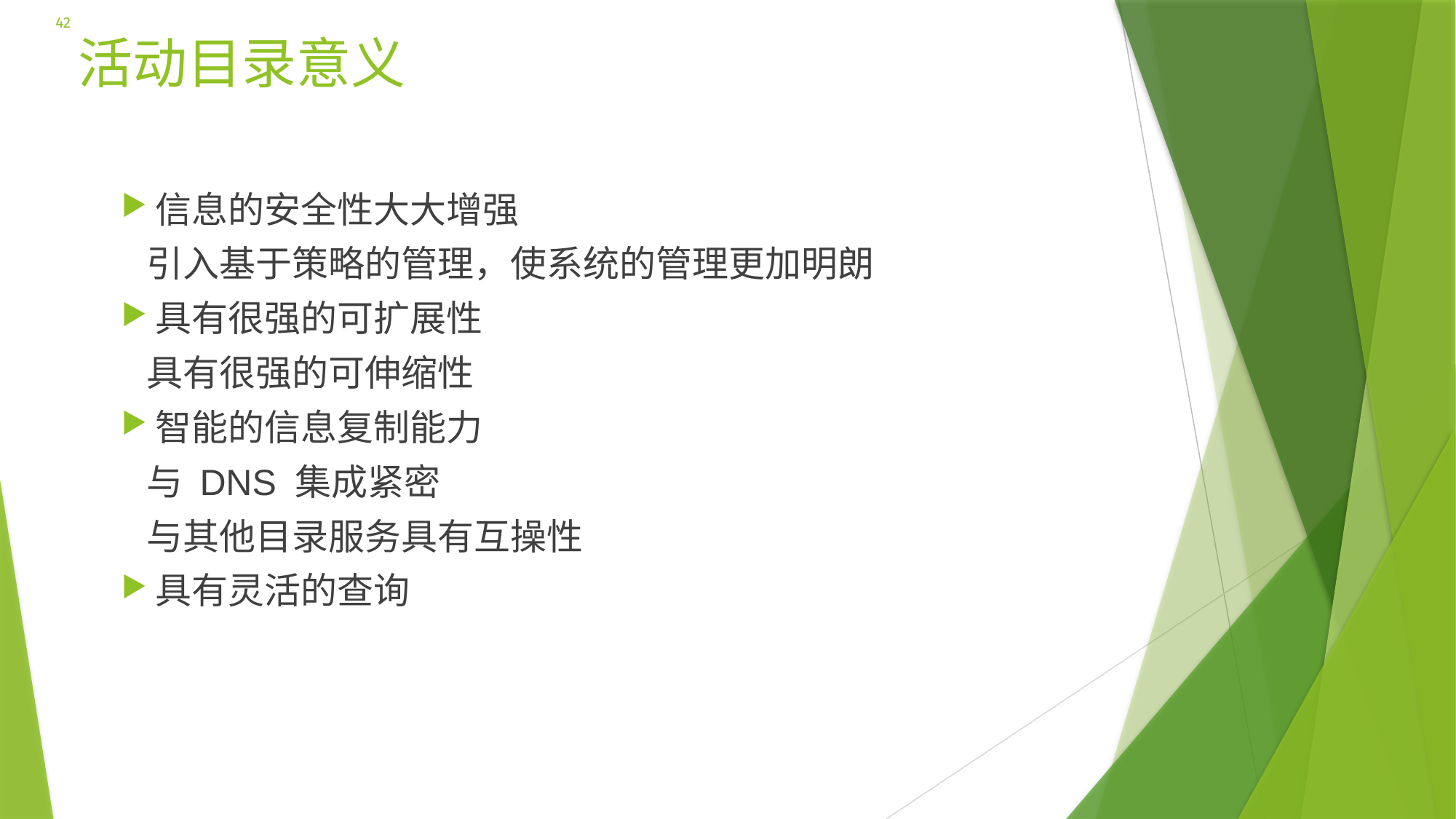

42
# 活动目录意义
信息的安全性大大增强
  引入基于策略的管理，使系统的管理更加明朗
具有很强的可扩展性
  具有很强的可伸缩性
智能的信息复制能力
  与 DNS 集成紧密
  与其他目录服务具有互操性
具有灵活的查询